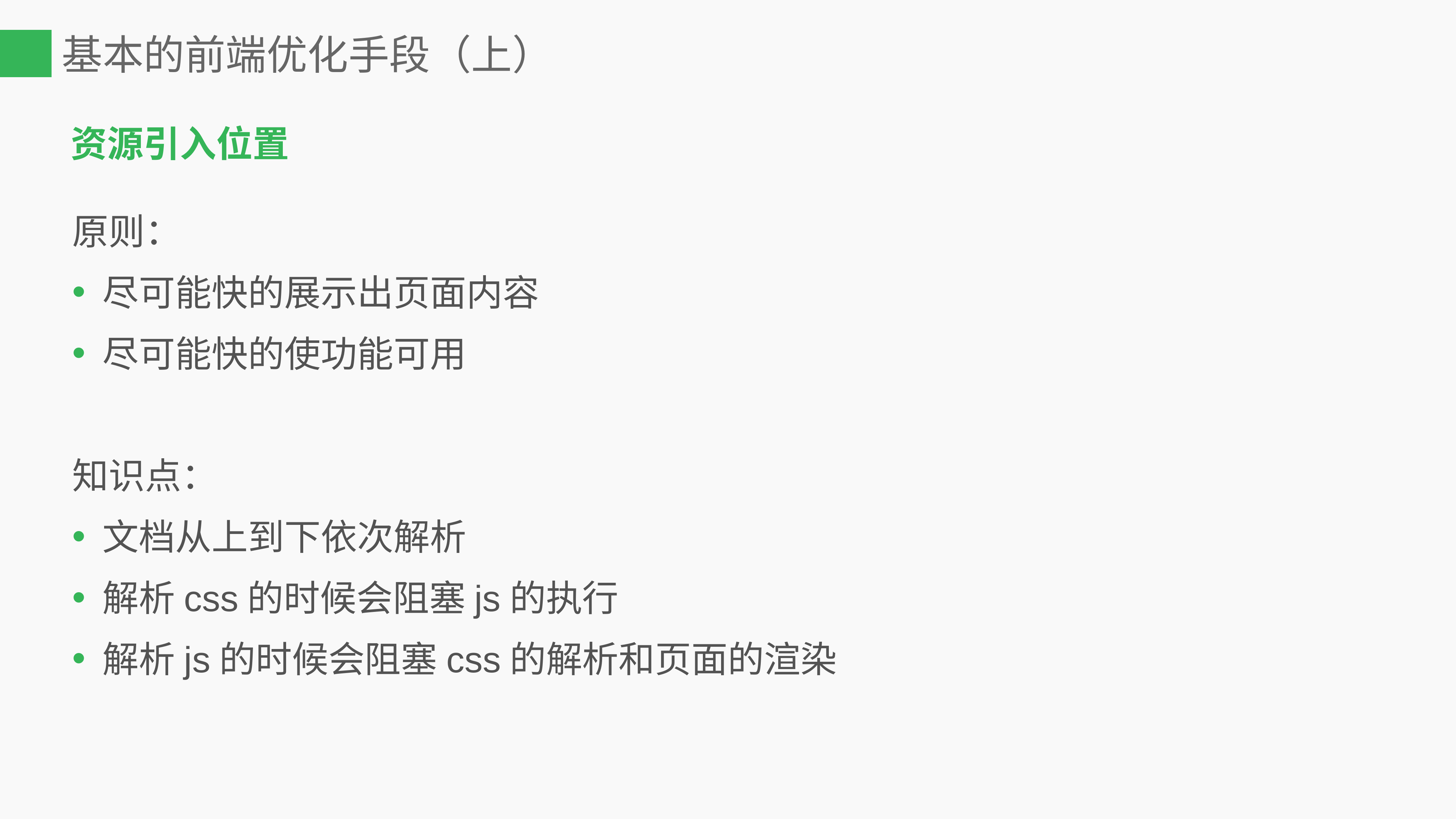

# 基本的前端优化手段（上）
资源引入位置

原则：
尽可能快的展示出页面内容
尽可能快的使功能可用

知识点：
文档从上到下依次解析
解析css的时候会阻塞js的执行
解析js的时候会阻塞css的解析和页面的渲染